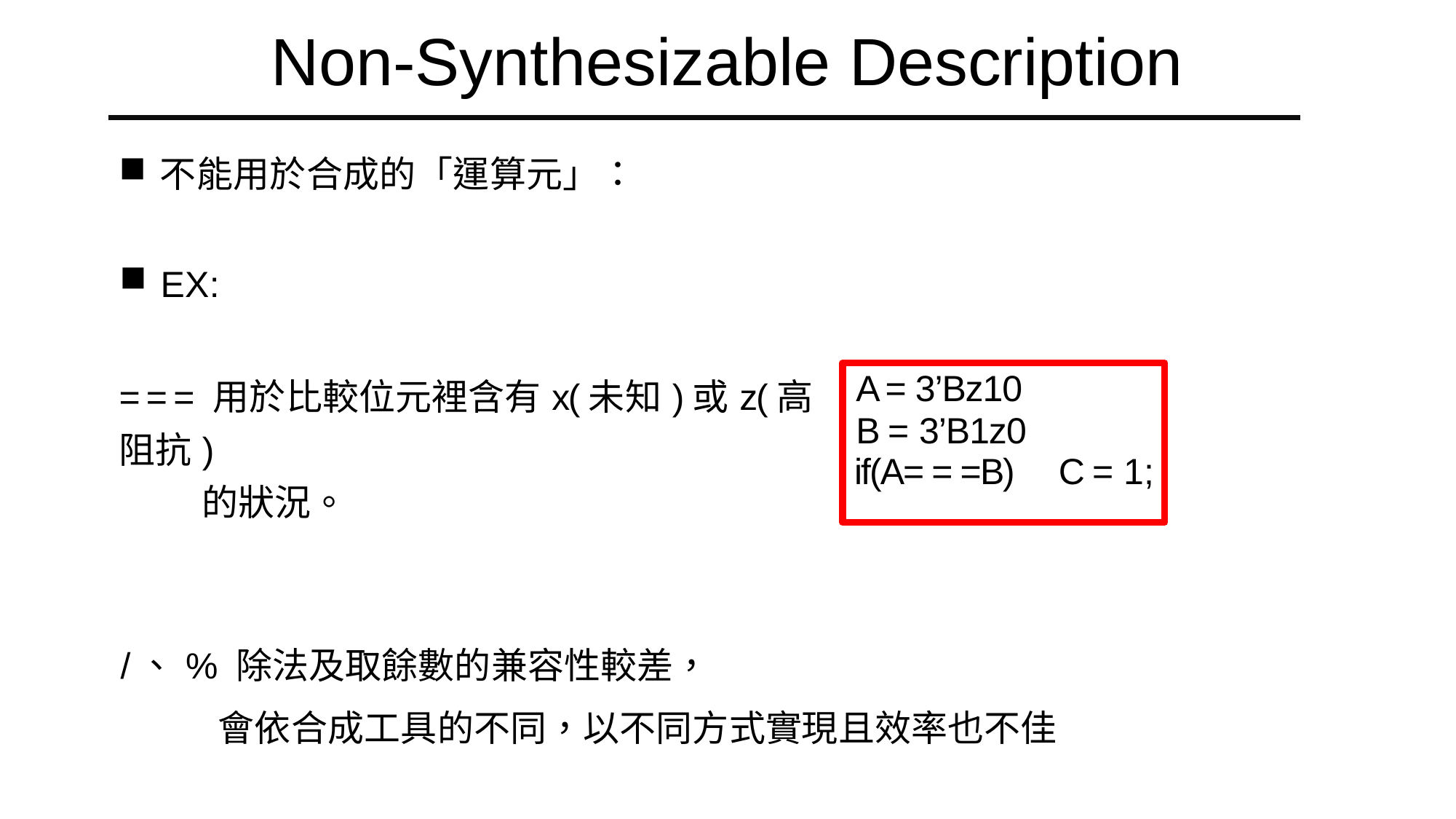

Non-Synthesizable Description
不能用於合成的「運算元」：
EX:
|  |  |
| --- | --- |
| = = = 用於比較位元裡含有x(未知)或z(高阻抗) 的狀況。 | A = 3’Bz10 B = 3’B1z0 if(A= = =B) C = 1; |
| /、% 除法及取餘數的兼容性較差， 會依合成工具的不同，以不同方式實現且效率也不佳 |  |